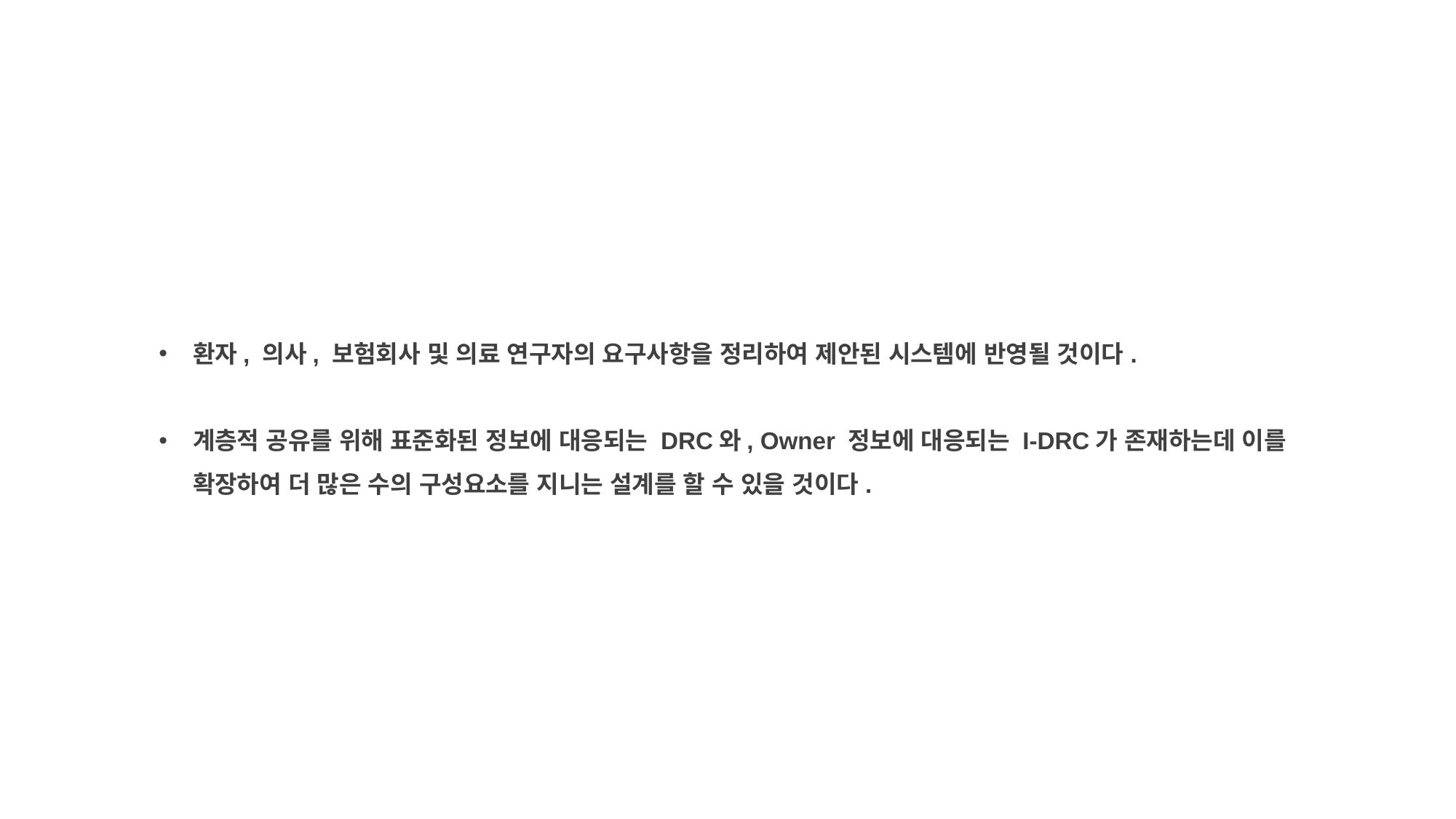

환자, 의사, 보험회사 및 의료 연구자의 요구사항을 정리하여 제안된 시스템에 반영될 것이다.

계층적 공유를 위해 표준화된 정보에 대응되는 DRC와, Owner 정보에 대응되는 I-DRC가 존재하는데 이를 확장하여 더 많은 수의 구성요소를 지니는 설계를 할 수 있을 것이다.